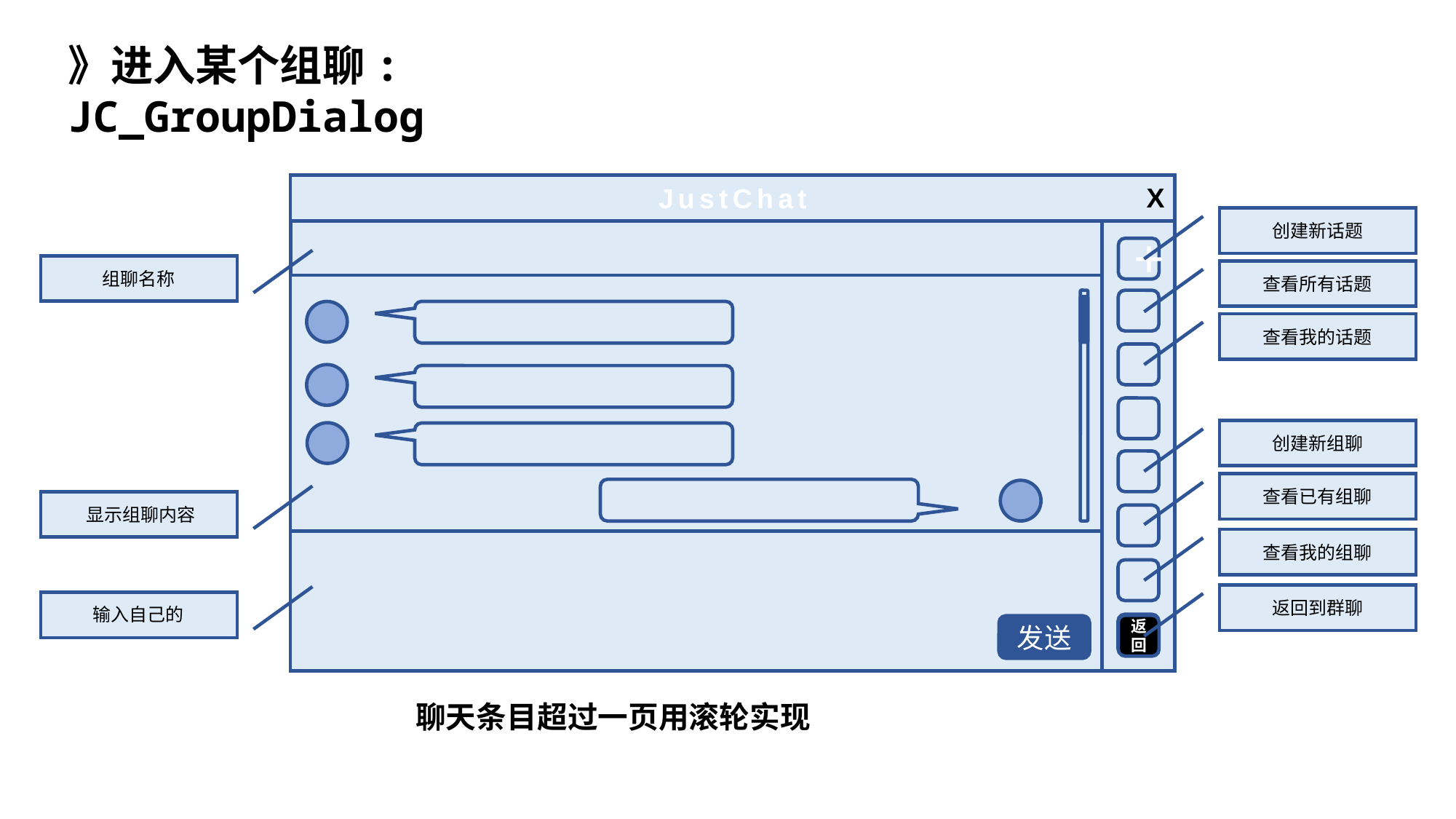

》进入某个组聊: JC_GroupDialog

JustChat
X
创建新话题

＋

查看所有话题
组聊名称

查看我的话题

创建新组聊

查看已有组聊

显示组聊内容

查看我的组聊

返回到群聊

输入自己的

返回
发送
聊天条目超过一页用滚轮实现